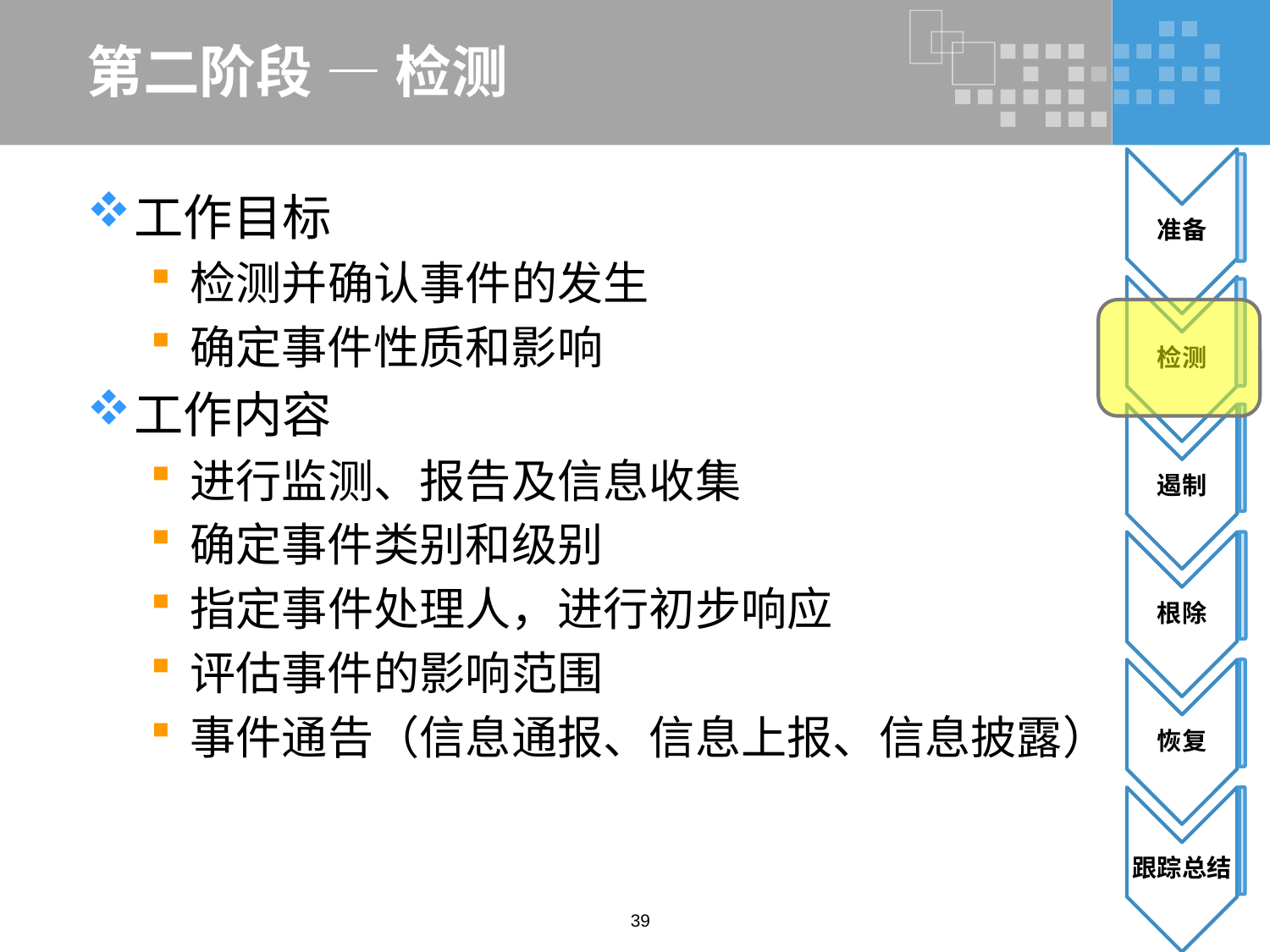

# 第二阶段 — 检测
准备
检测
遏制
根除
恢复

跟踪总结
工作目标
检测并确认事件的发生
确定事件性质和影响
工作内容
进行监测、报告及信息收集
确定事件类别和级别
指定事件处理人，进行初步响应
评估事件的影响范围
事件通告（信息通报、信息上报、信息披露）

39